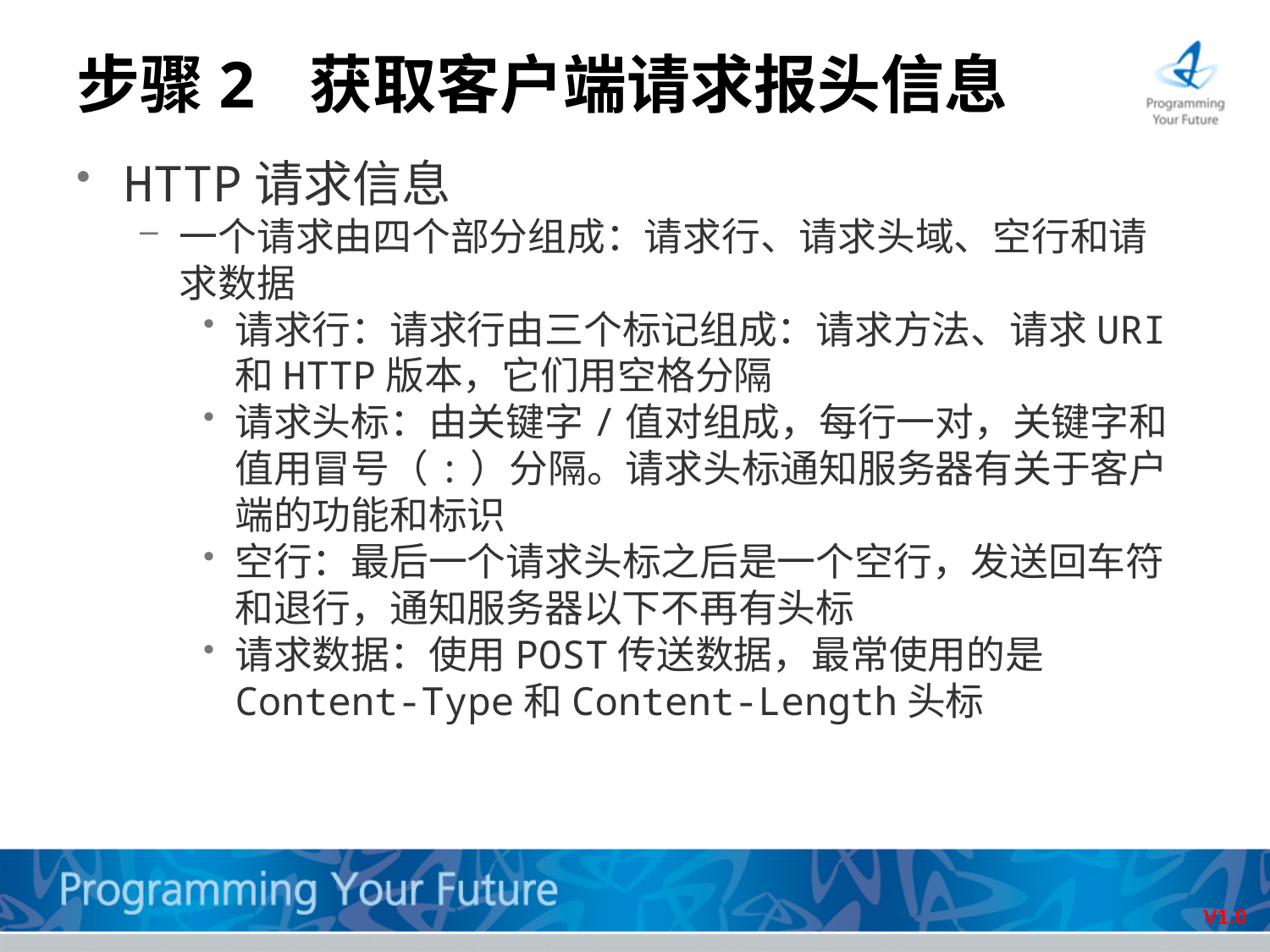

# 步骤2 获取客户端请求报头信息
HTTP请求信息
一个请求由四个部分组成：请求行、请求头域、空行和请求数据
请求行：请求行由三个标记组成：请求方法、请求URI和HTTP版本，它们用空格分隔
请求头标：由关键字/值对组成，每行一对，关键字和值用冒号（:）分隔。请求头标通知服务器有关于客户端的功能和标识
空行：最后一个请求头标之后是一个空行，发送回车符和退行，通知服务器以下不再有头标
请求数据：使用POST传送数据，最常使用的是Content-Type和Content-Length头标